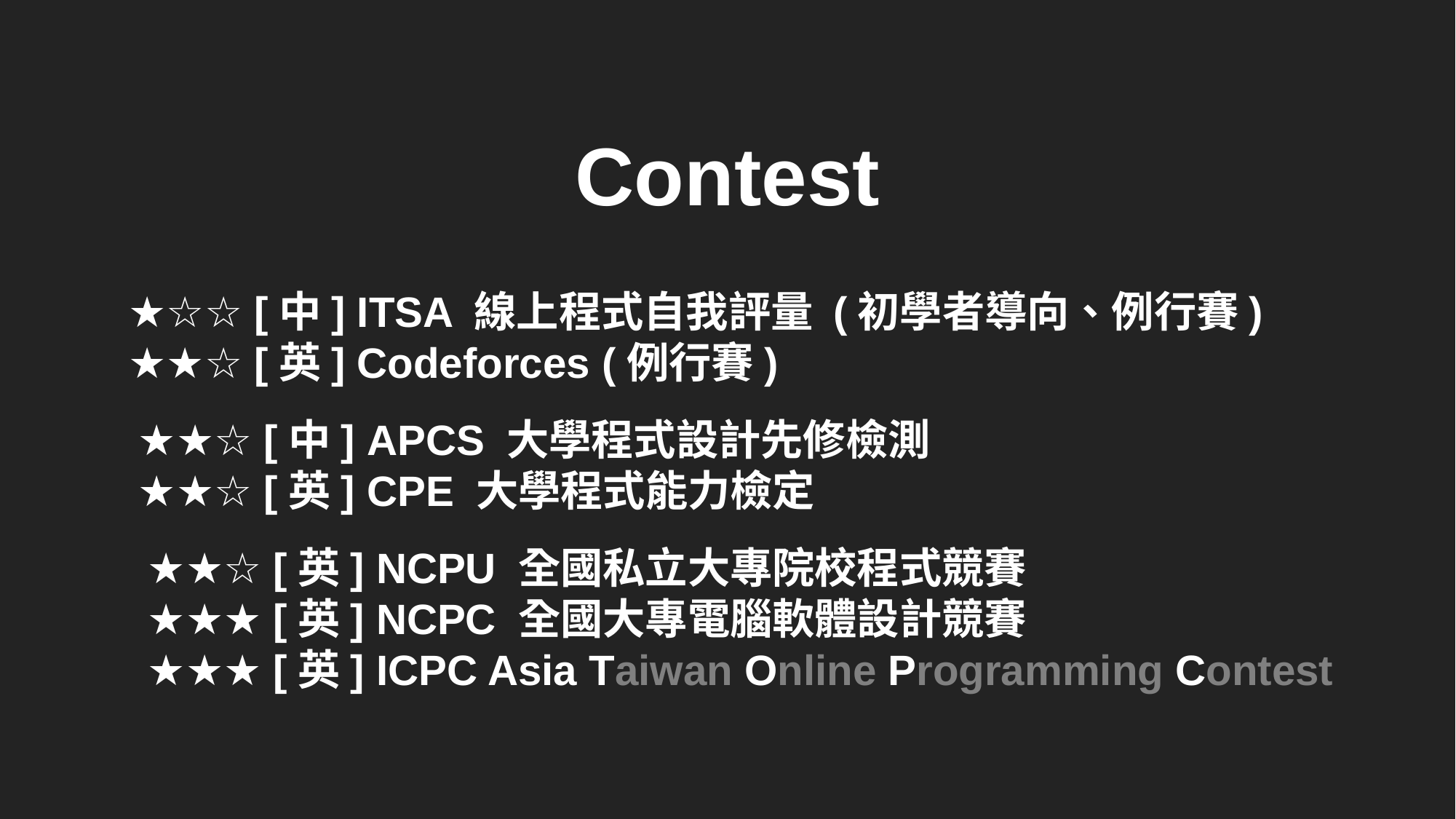

Contest

★☆☆ [中] ITSA 線上程式自我評量 (初學者導向、例行賽)
★★☆ [英] Codeforces (例行賽)
★★☆ [中] APCS 大學程式設計先修檢測
★★☆ [英] CPE 大學程式能力檢定
★★☆ [英] NCPU 全國私立大專院校程式競賽
★★★ [英] NCPC 全國大專電腦軟體設計競賽
★★★ [英] ICPC Asia Taiwan Online Programming Contest